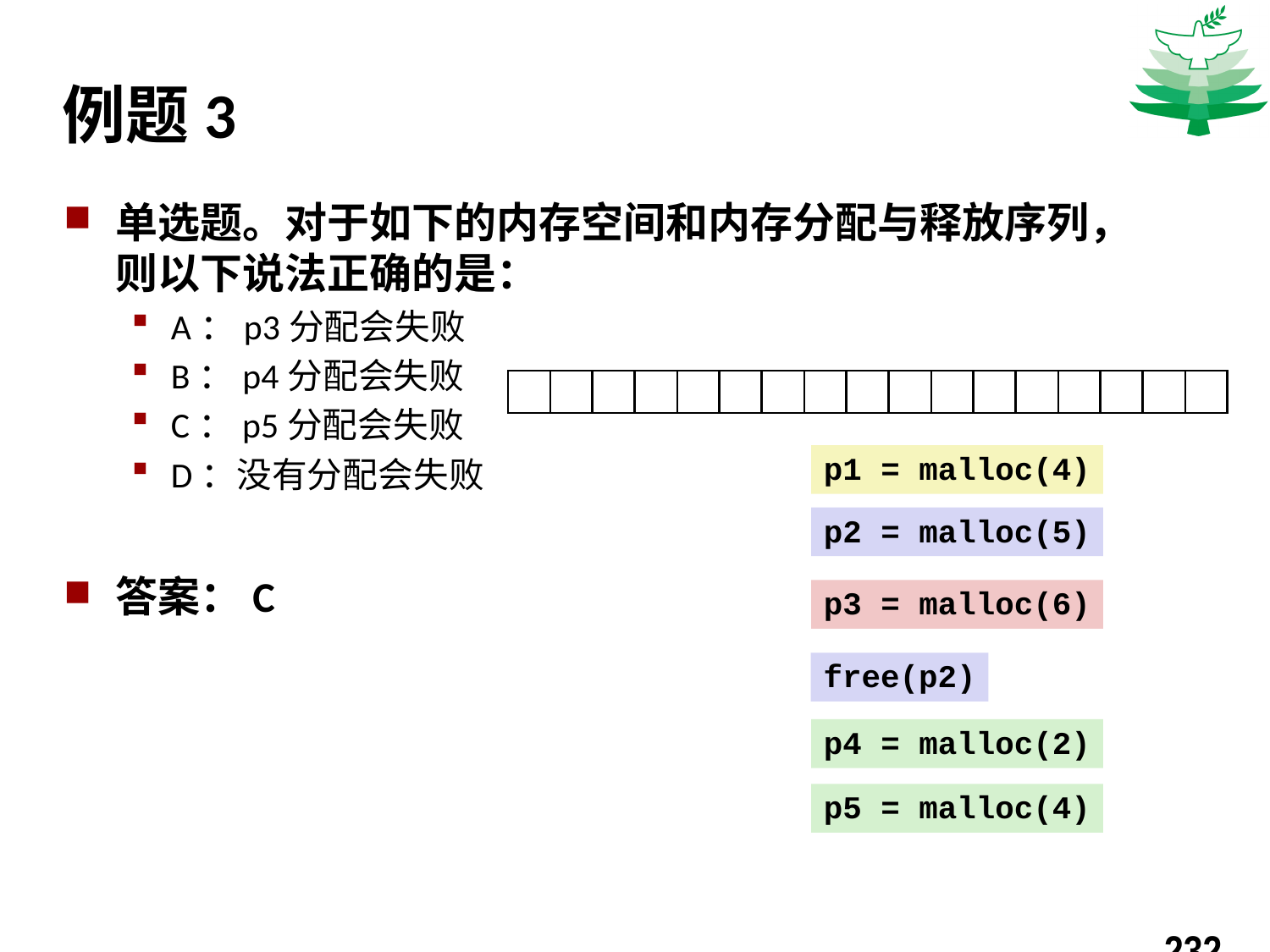

# 例题3
单选题。对于如下的内存空间和内存分配与释放序列，则以下说法正确的是：
A：p3分配会失败
B：p4分配会失败
C：p5分配会失败
D：没有分配会失败

答案：C

p1 = malloc(4)
p2 = malloc(5)
p3 = malloc(6)
free(p2)
p4 = malloc(2)
p5 = malloc(4)